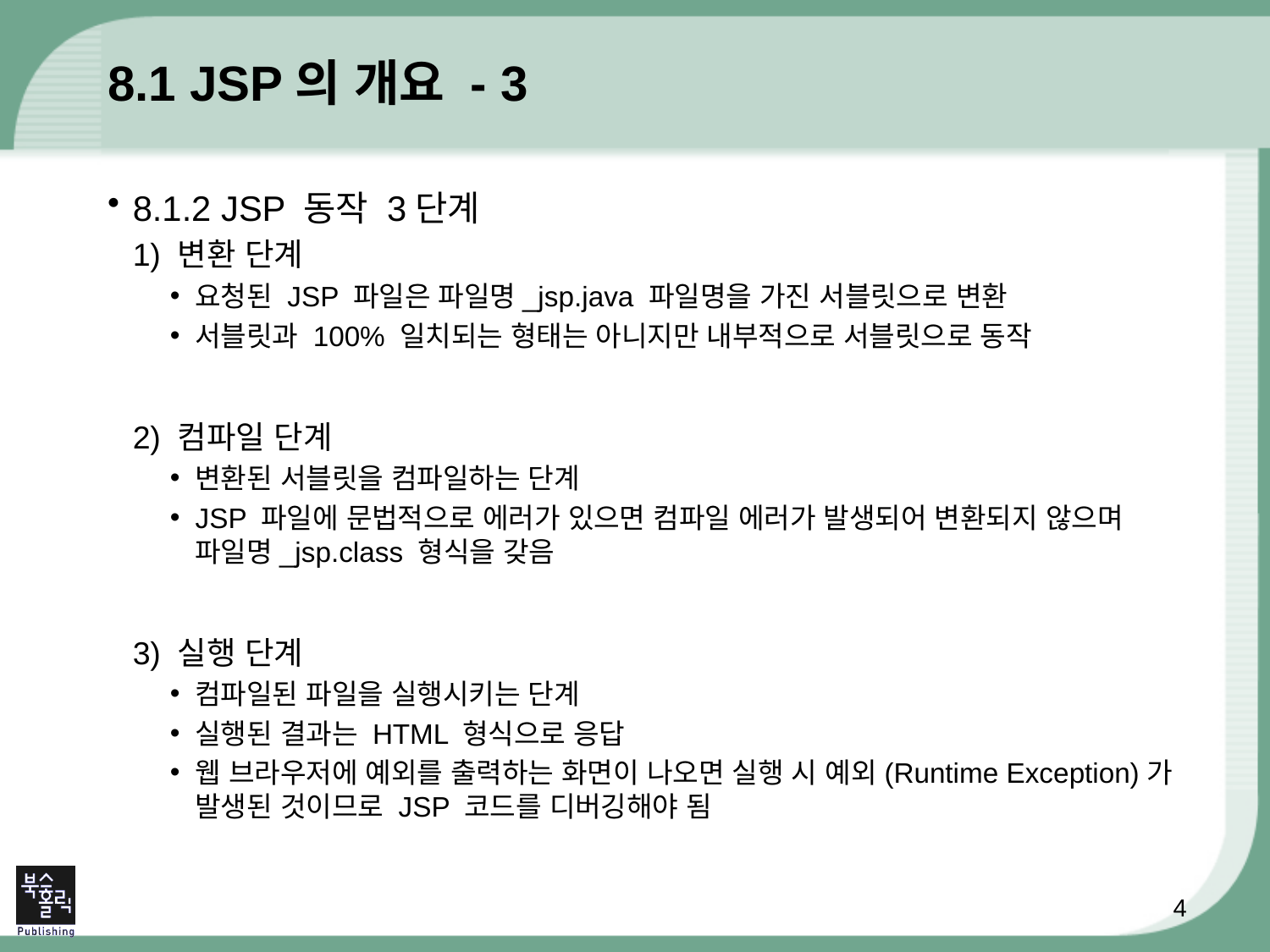

# 8.1 JSP의 개요 - 3
8.1.2 JSP 동작 3단계
1) 변환 단계
요청된 JSP 파일은 파일명_jsp.java 파일명을 가진 서블릿으로 변환
서블릿과 100% 일치되는 형태는 아니지만 내부적으로 서블릿으로 동작

2) 컴파일 단계
변환된 서블릿을 컴파일하는 단계
JSP 파일에 문법적으로 에러가 있으면 컴파일 에러가 발생되어 변환되지 않으며 파일명_jsp.class 형식을 갖음

3) 실행 단계
컴파일된 파일을 실행시키는 단계
실행된 결과는 HTML 형식으로 응답
웹 브라우저에 예외를 출력하는 화면이 나오면 실행 시 예외(Runtime Exception)가 발생된 것이므로 JSP 코드를 디버깅해야 됨
4